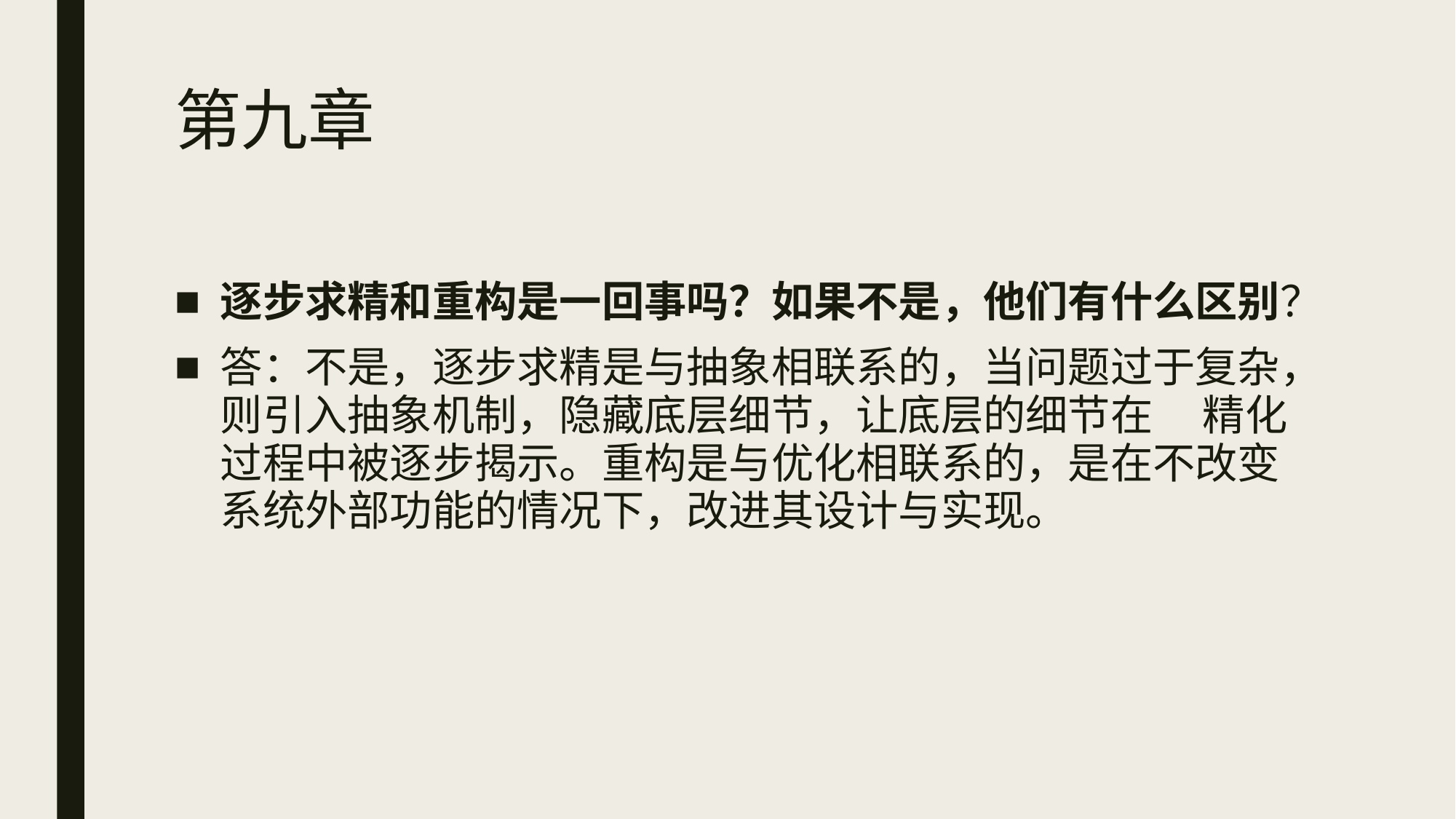

# 第九章
逐步求精和重构是一回事吗？如果不是，他们有什么区别？
答：不是，逐步求精是与抽象相联系的，当问题过于复杂，则引入抽象机制，隐藏底层细节，让底层的细节在	精化过程中被逐步揭示。重构是与优化相联系的，是在不改变系统外部功能的情况下，改进其设计与实现。